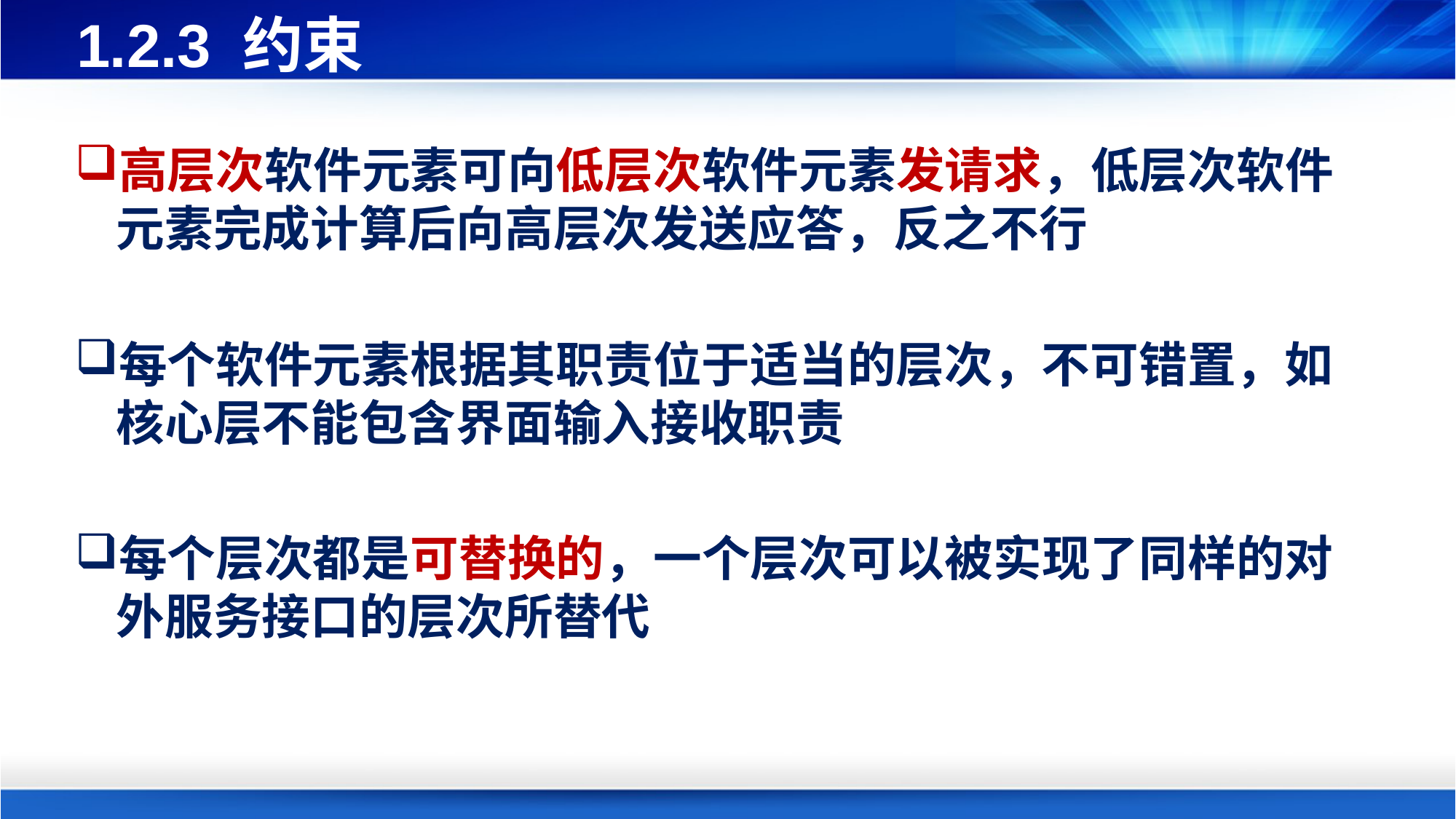

# 1.2.3 约束
高层次软件元素可向低层次软件元素发请求，低层次软件元素完成计算后向高层次发送应答，反之不行

每个软件元素根据其职责位于适当的层次，不可错置，如核心层不能包含界面输入接收职责

每个层次都是可替换的，一个层次可以被实现了同样的对外服务接口的层次所替代